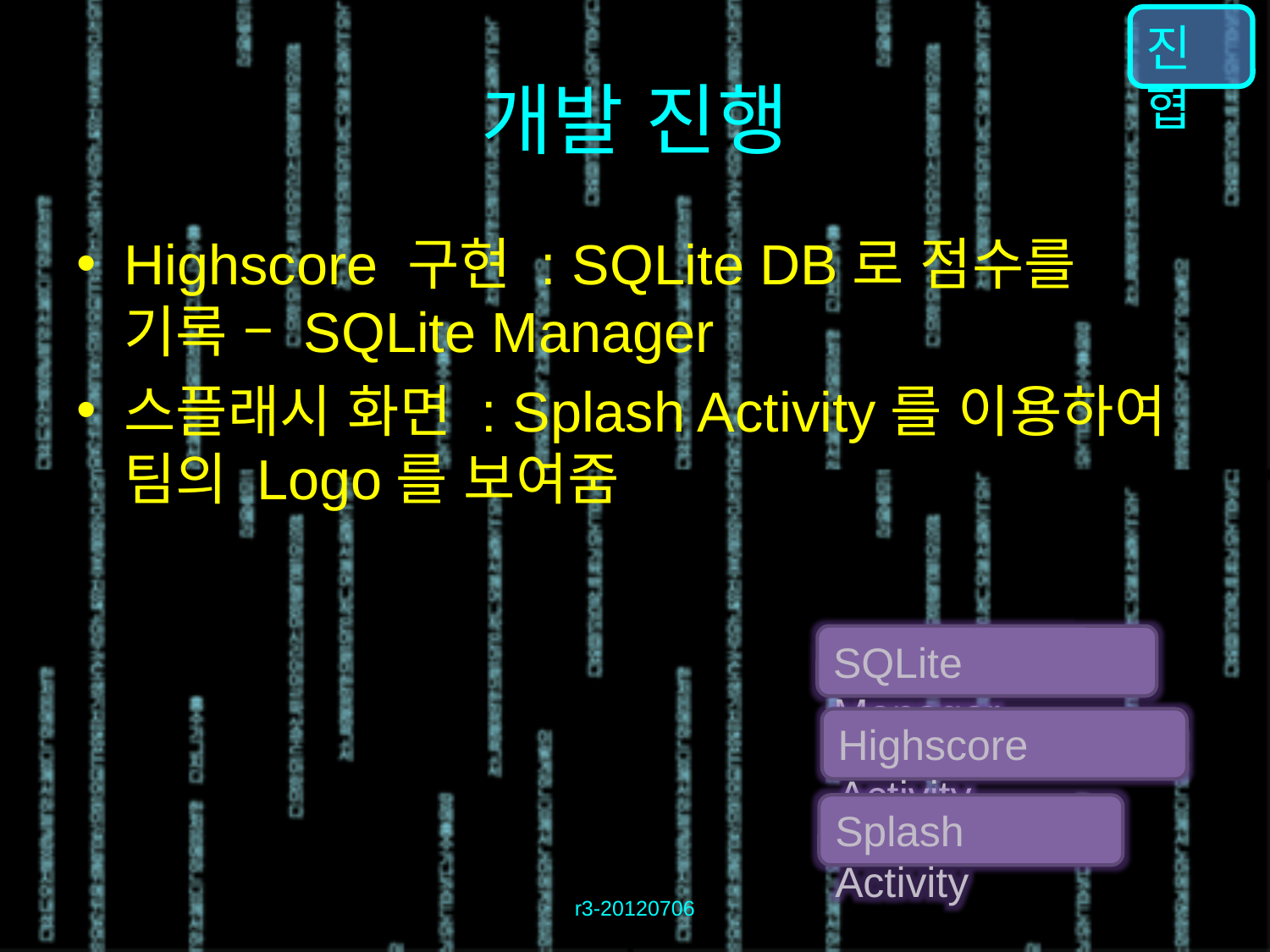

진협
# 개발 진행
Highscore 구현 : SQLite DB로 점수를 기록 – SQLite Manager
스플래시 화면 : Splash Activity를 이용하여 팀의 Logo를 보여줌
SQLite Manager
Highscore Activity
Splash Activity
r3-20120706